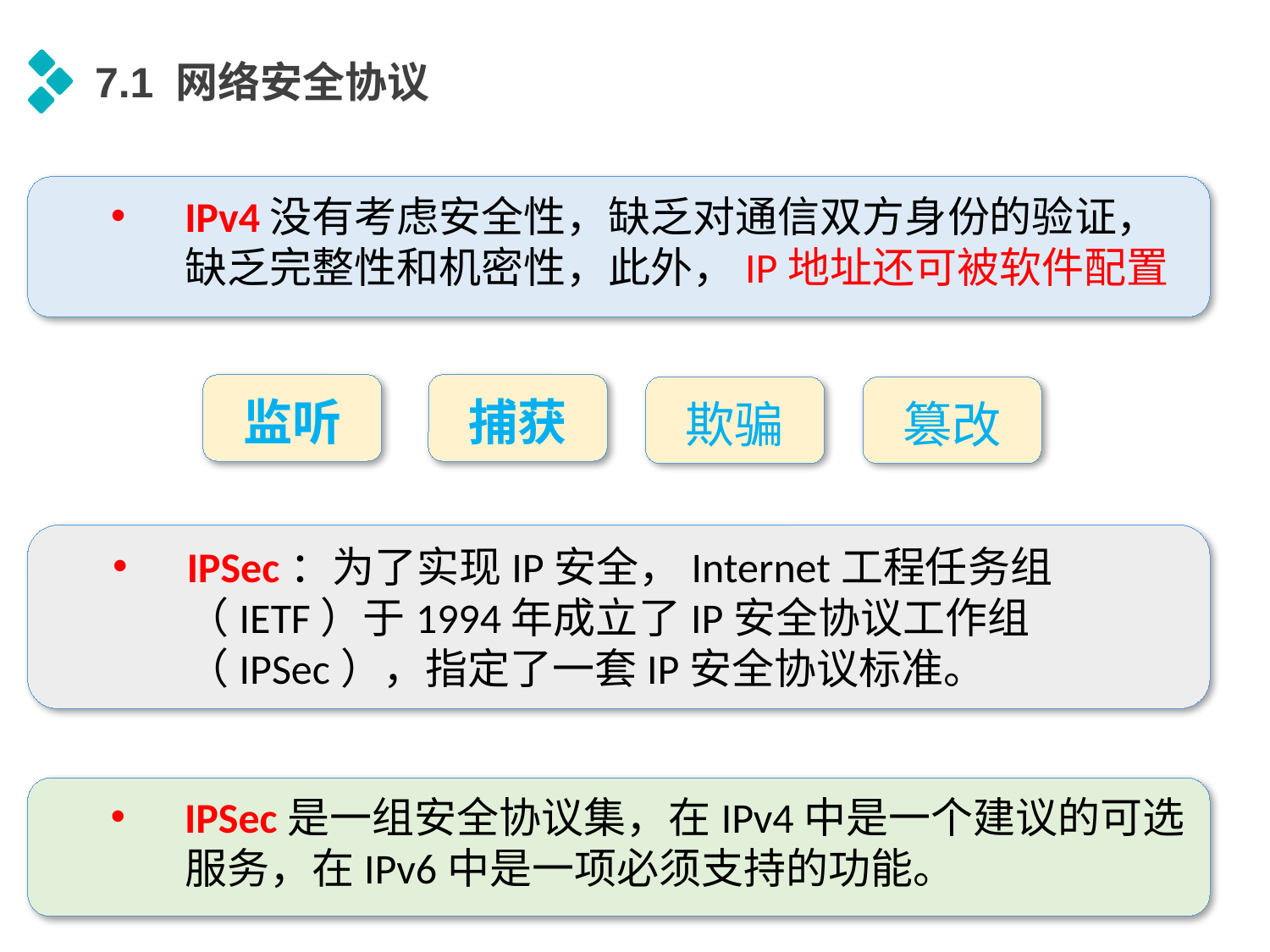

7.1 网络安全协议

IPv4没有考虑安全性，缺乏对通信双方身份的验证，缺乏完整性和机密性，此外，IP地址还可被软件配置
监听
捕获
篡改
欺骗
IPSec：为了实现IP安全，Internet工程任务组（IETF）于1994年成立了IP安全协议工作组（IPSec），指定了一套IP安全协议标准。
IPSec是一组安全协议集，在IPv4中是一个建议的可选服务，在IPv6中是一项必须支持的功能。